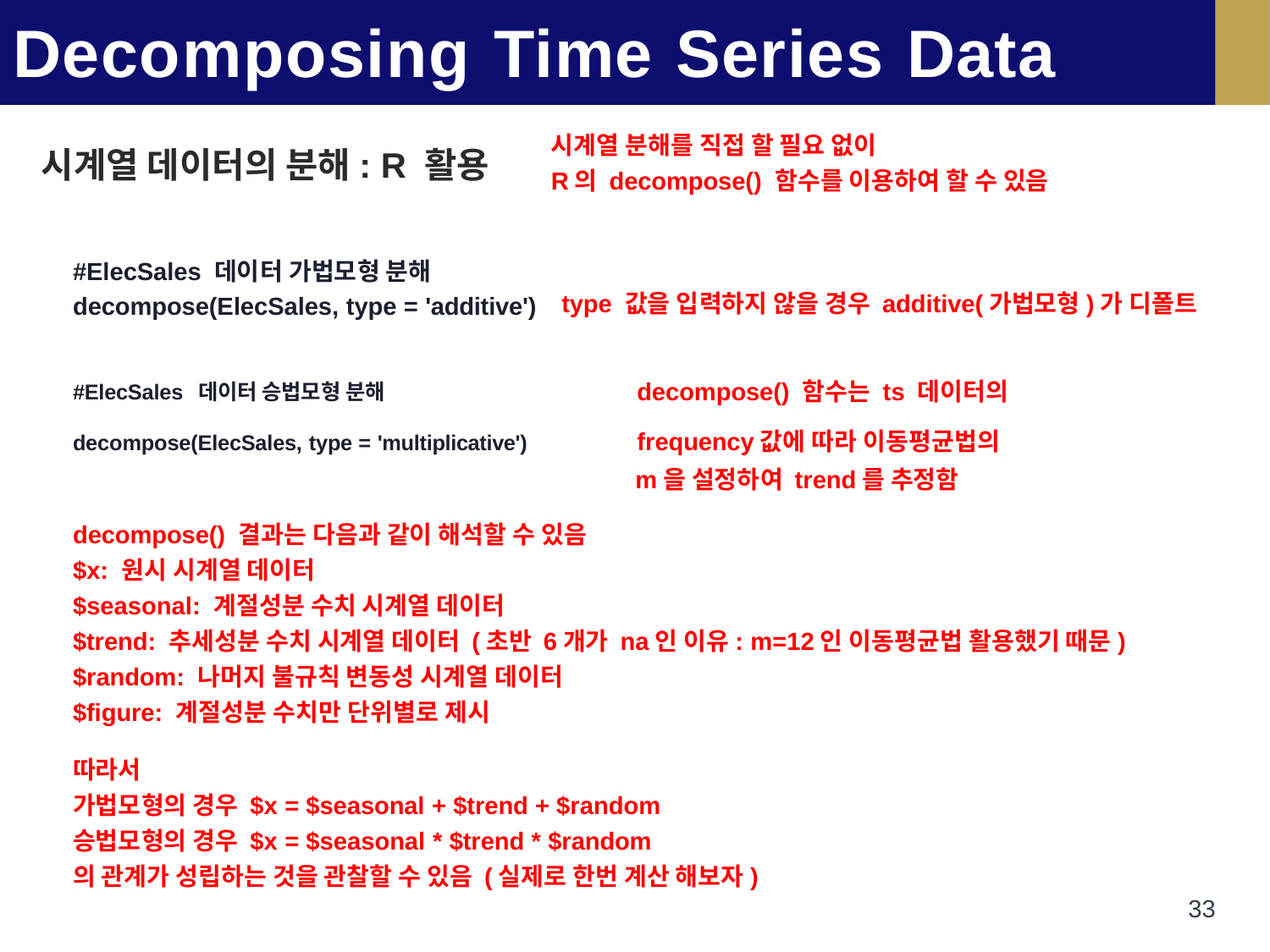

# Decomposing Time Series Data
시계열 분해를 직접 할 필요 없이
R의 decompose() 함수를 이용하여 할 수 있음
시계열 데이터의 분해: R 활용
#ElecSales 데이터 가법모형 분해
decompose(ElecSales, type = 'additive')
type 값을 입력하지 않을 경우 additive(가법모형)가 디폴트
#ElecSales 데이터 승법모형 분해	decompose() 함수는 ts 데이터의
decompose(ElecSales, type = 'multiplicative')	frequency값에 따라 이동평균법의
m을 설정하여 trend를 추정함

decompose() 결과는 다음과 같이 해석할 수 있음
$x: 원시 시계열 데이터
$seasonal: 계절성분 수치 시계열 데이터
$trend: 추세성분 수치 시계열 데이터 (초반 6개가 na인 이유: m=12인 이동평균법 활용했기 때문)
$random: 나머지 불규칙 변동성 시계열 데이터
$figure: 계절성분 수치만 단위별로 제시

따라서
가법모형의 경우 $x = $seasonal + $trend + $random
승법모형의 경우 $x = $seasonal * $trend * $random
의 관계가 성립하는 것을 관찰할 수 있음 (실제로 한번 계산 해보자)
33